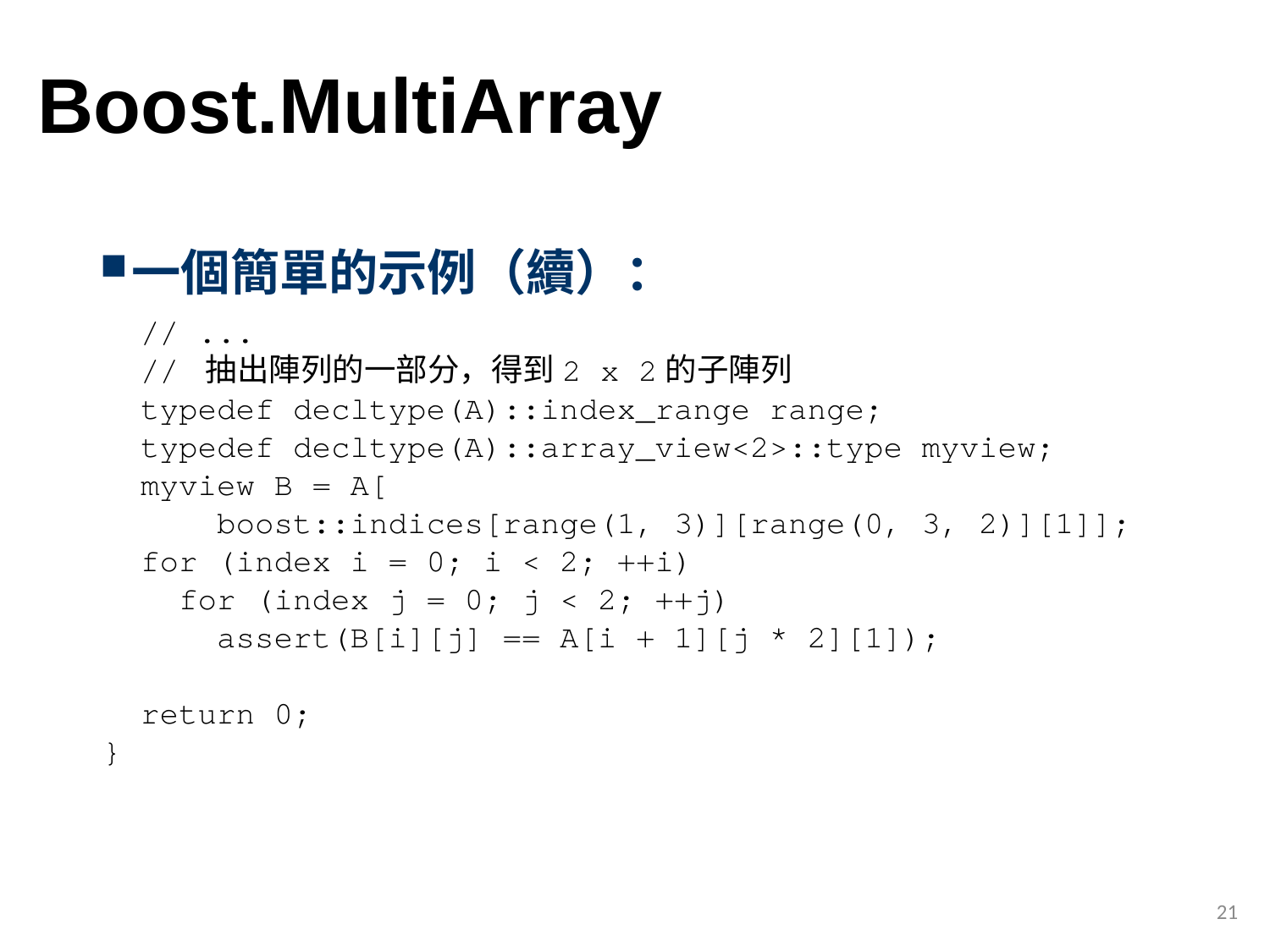

# Boost.MultiArray
一個簡單的示例（續）：

  // ...
  // 抽出陣列的一部分，得到2 x 2的子陣列
  typedef decltype(A)::index_range range;
  typedef decltype(A)::array_view<2>::type myview;
  myview B = A[
      boost::indices[range(1, 3)][range(0, 3, 2)][1]];
  for (index i = 0; i < 2; ++i)
    for (index j = 0; j < 2; ++j)
      assert(B[i][j] == A[i + 1][j * 2][1]);

  return 0;
}
21